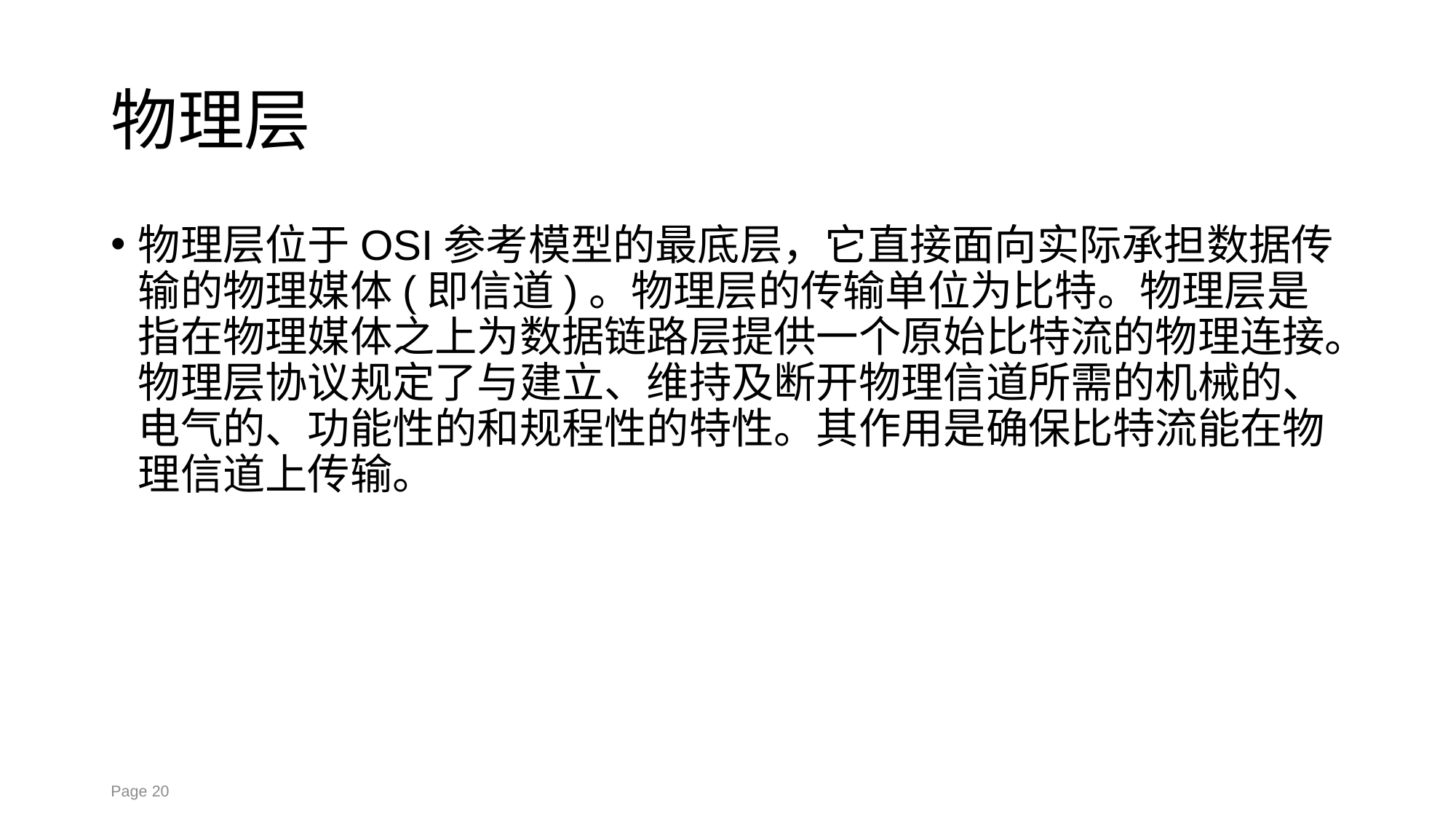

# 物理层
物理层位于OSI参考模型的最底层，它直接面向实际承担数据传输的物理媒体(即信道)。物理层的传输单位为比特。物理层是指在物理媒体之上为数据链路层提供一个原始比特流的物理连接。物理层协议规定了与建立、维持及断开物理信道所需的机械的、电气的、功能性的和规程性的特性。其作用是确保比特流能在物理信道上传输。

Page 20